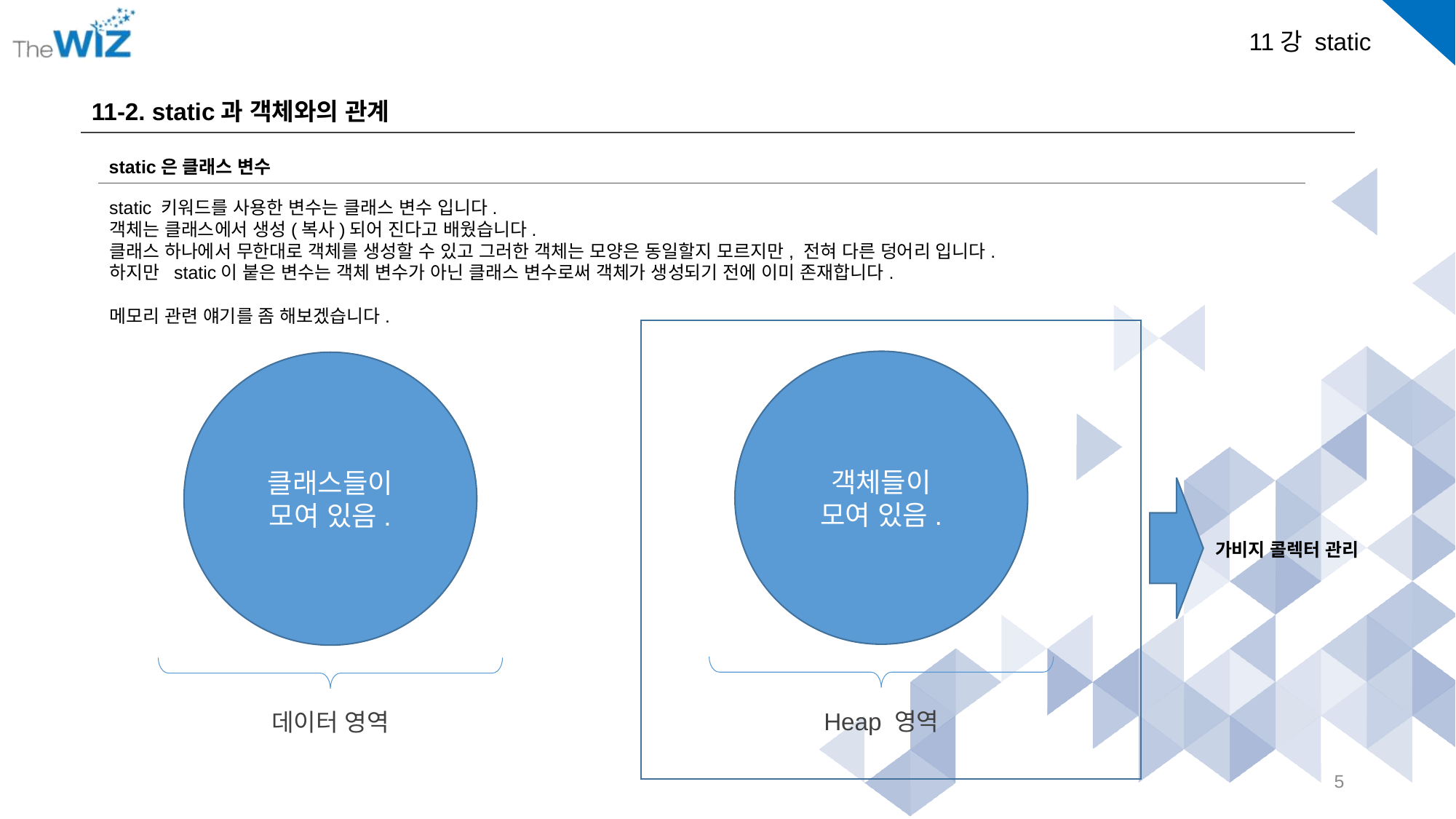

11-2. static과 객체와의 관계
static은 클래스 변수
static 키워드를 사용한 변수는 클래스 변수 입니다.
객체는 클래스에서 생성(복사)되어 진다고 배웠습니다.
클래스 하나에서 무한대로 객체를 생성할 수 있고 그러한 객체는 모양은 동일할지 모르지만, 전혀 다른 덩어리 입니다.
하지만  static이 붙은 변수는 객체 변수가 아닌 클래스 변수로써 객체가 생성되기 전에 이미 존재합니다.

메모리 관련 얘기를 좀 해보겠습니다.

객체들이
모여 있음.
클래스들이
모여 있음.

가비지 콜렉터 관리
Heap 영역
데이터 영역
5